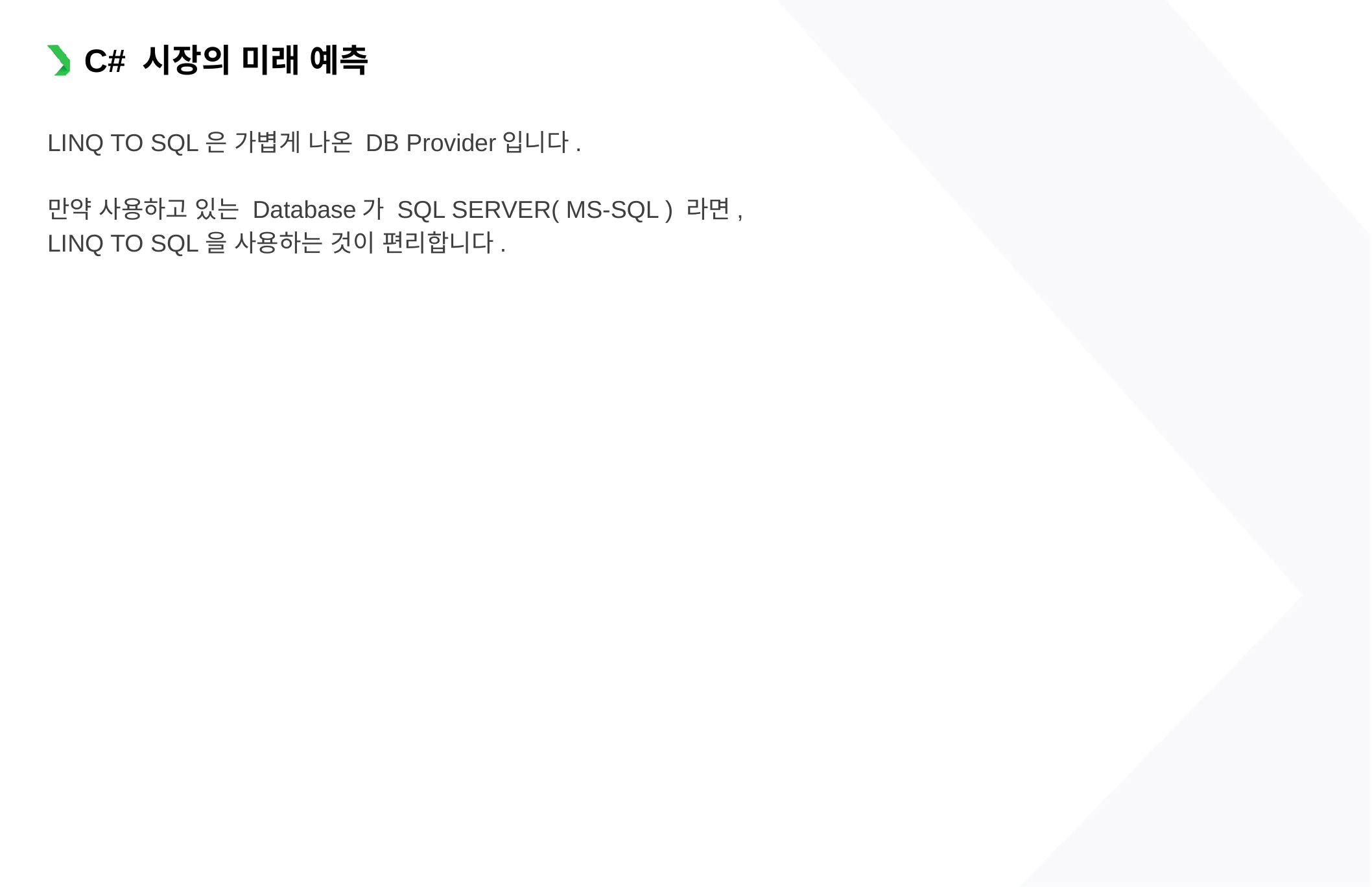

C# 시장의 미래 예측
LINQ TO SQL은 가볍게 나온 DB Provider입니다.

만약 사용하고 있는 Database가 SQL SERVER( MS-SQL ) 라면,
LINQ TO SQL을 사용하는 것이 편리합니다.